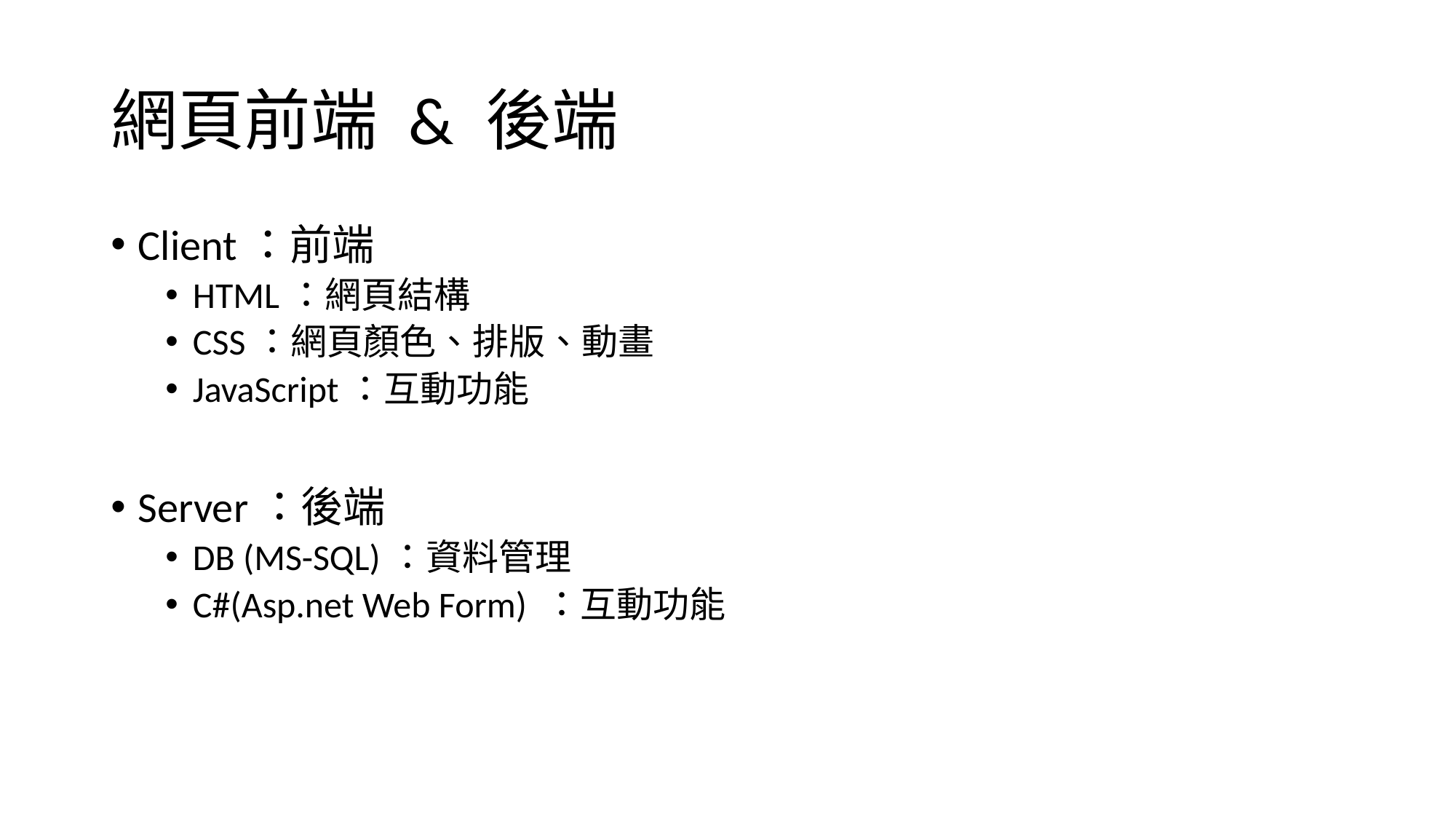

# 網頁前端 & 後端
Client：前端
HTML：網頁結構
CSS：網頁顏色、排版、動畫
JavaScript：互動功能

Server：後端
DB (MS-SQL)：資料管理
C#(Asp.net Web Form) ：互動功能